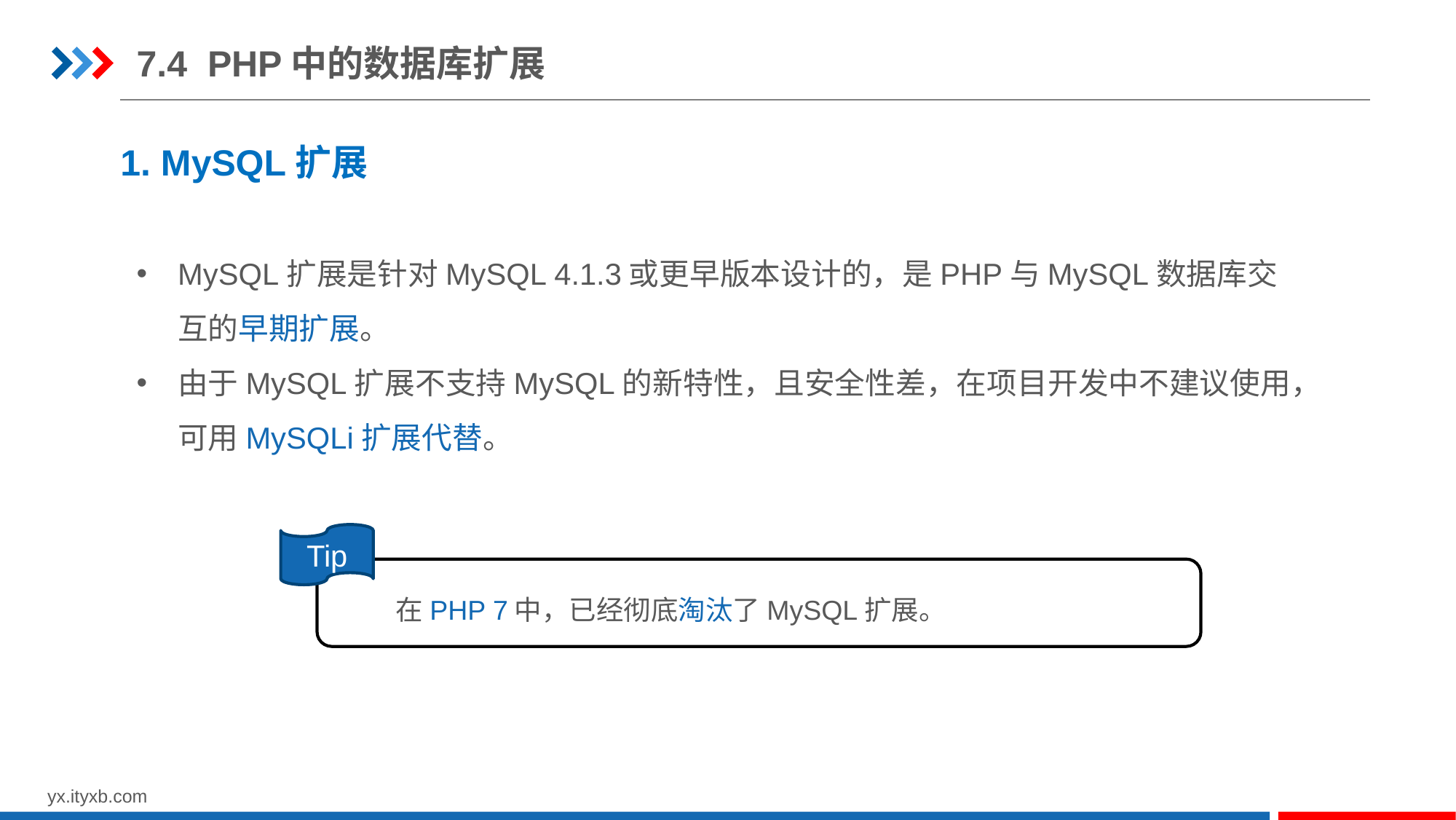

7.4  PHP中的数据库扩展
1. MySQL扩展
MySQL扩展是针对MySQL 4.1.3或更早版本设计的，是PHP与MySQL数据库交互的早期扩展。
由于MySQL扩展不支持MySQL的新特性，且安全性差，在项目开发中不建议使用，可用MySQLi扩展代替。
Tip

在PHP 7中，已经彻底淘汰了MySQL扩展。